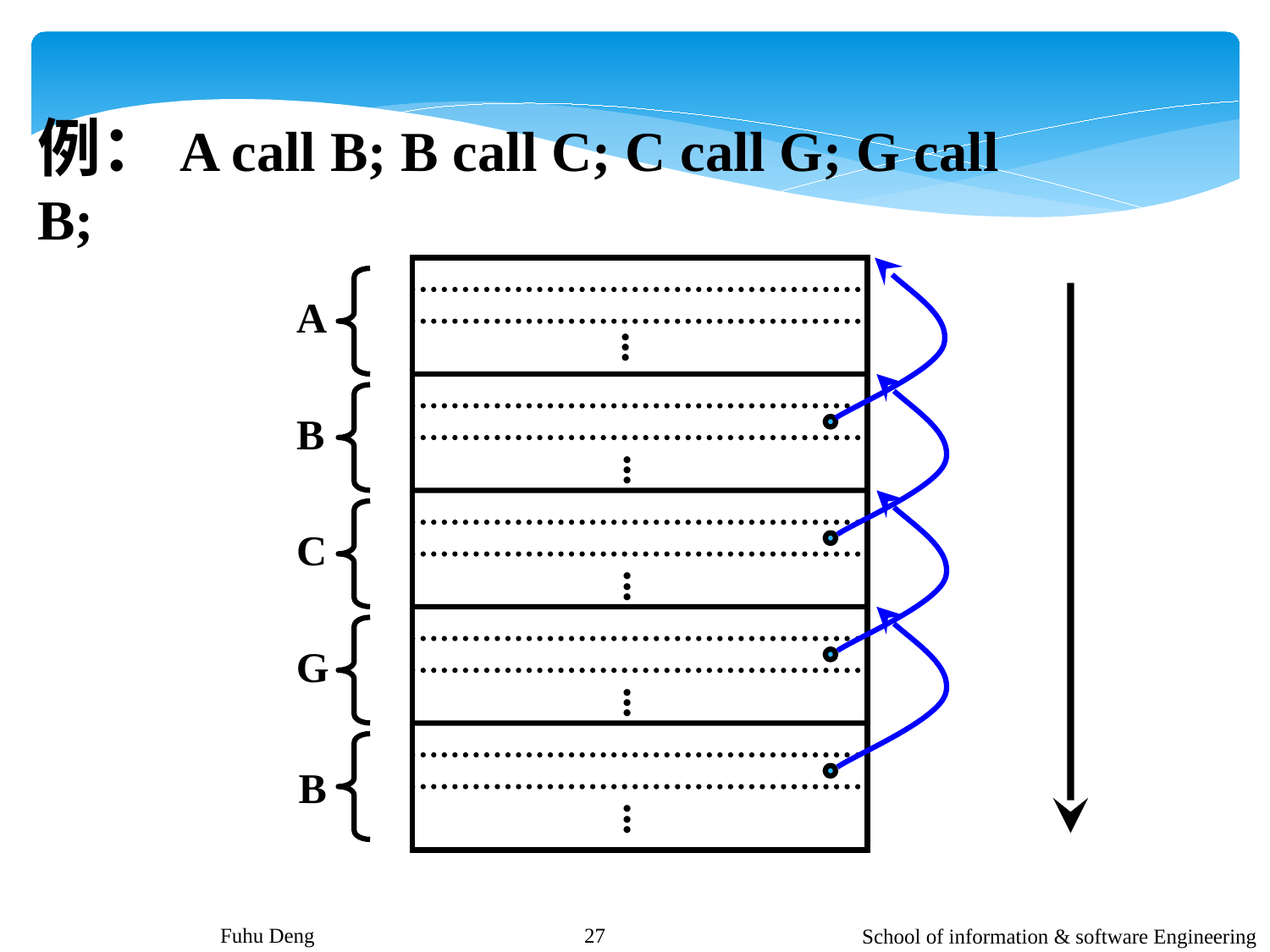

例：A call B; B call C; C call G; G call B;

A

...

B

...

C

...

G

...

B

...
Fuhu Deng
27
School of information & software Engineering